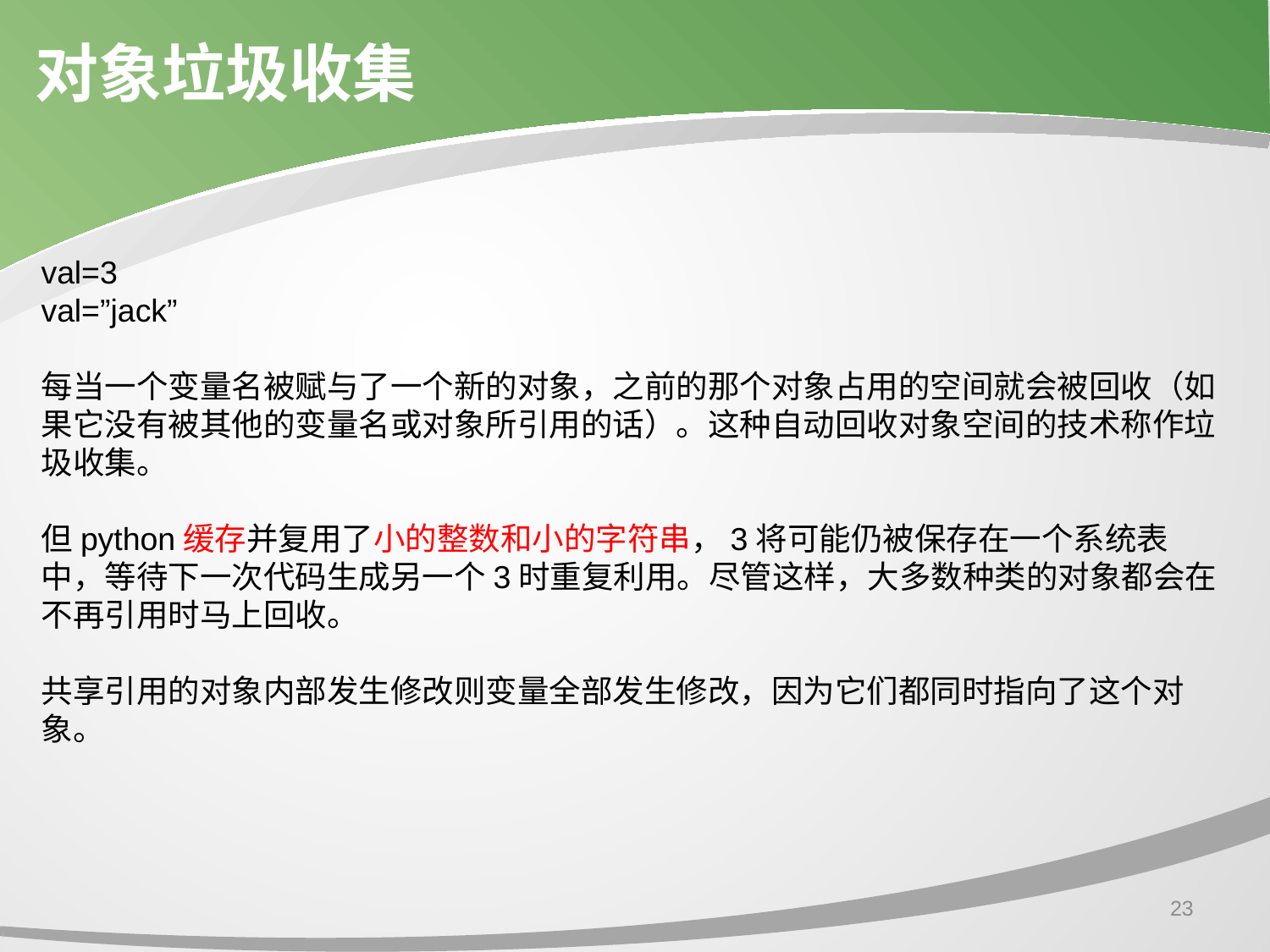

# 对象垃圾收集
val=3
val=”jack”

每当一个变量名被赋与了一个新的对象，之前的那个对象占用的空间就会被回收（如果它没有被其他的变量名或对象所引用的话）。这种自动回收对象空间的技术称作垃圾收集。

但python缓存并复用了小的整数和小的字符串，3将可能仍被保存在一个系统表中，等待下一次代码生成另一个3时重复利用。尽管这样，大多数种类的对象都会在不再引用时马上回收。

共享引用的对象内部发生修改则变量全部发生修改，因为它们都同时指向了这个对象。
23